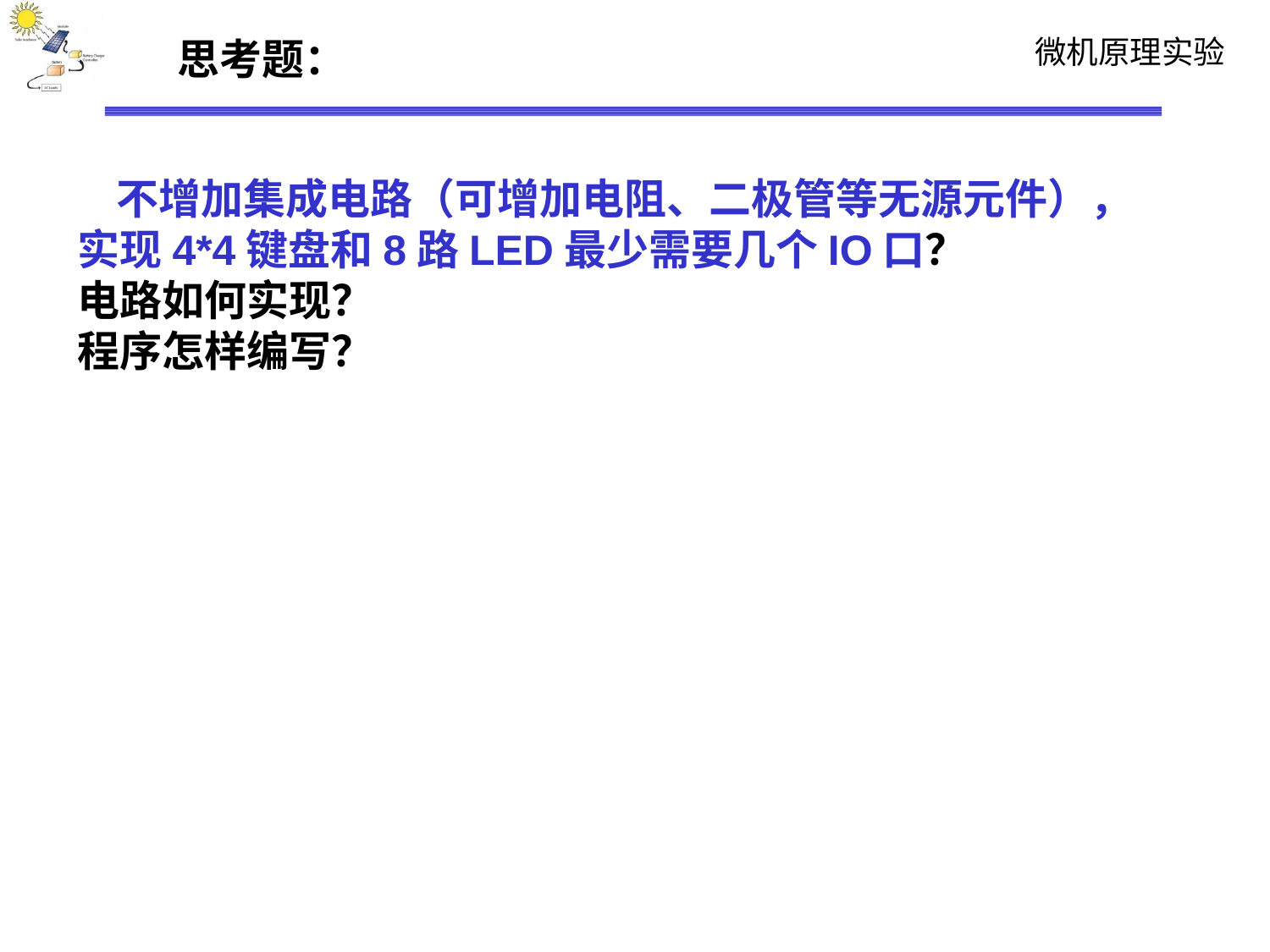

思考题：
   不增加集成电路（可增加电阻、二极管等无源元件），实现4*4键盘和8路LED最少需要几个IO口？
电路如何实现？
程序怎样编写？